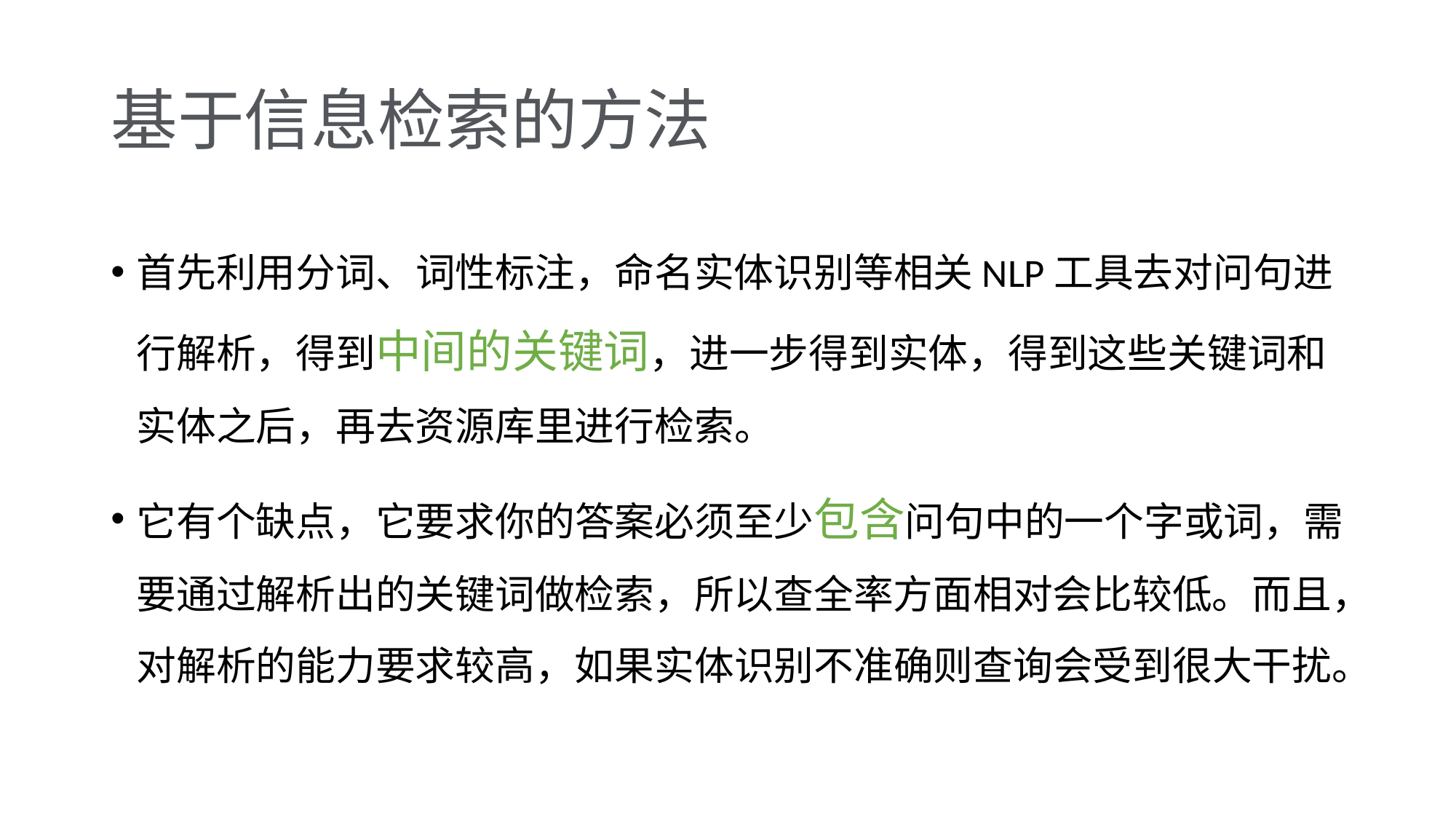

# 基于信息检索的方法
首先利用分词、词性标注，命名实体识别等相关NLP工具去对问句进行解析，得到中间的关键词，进一步得到实体，得到这些关键词和实体之后，再去资源库里进行检索。
它有个缺点，它要求你的答案必须至少包含问句中的一个字或词，需要通过解析出的关键词做检索，所以查全率方面相对会比较低。而且，对解析的能力要求较高，如果实体识别不准确则查询会受到很大干扰。